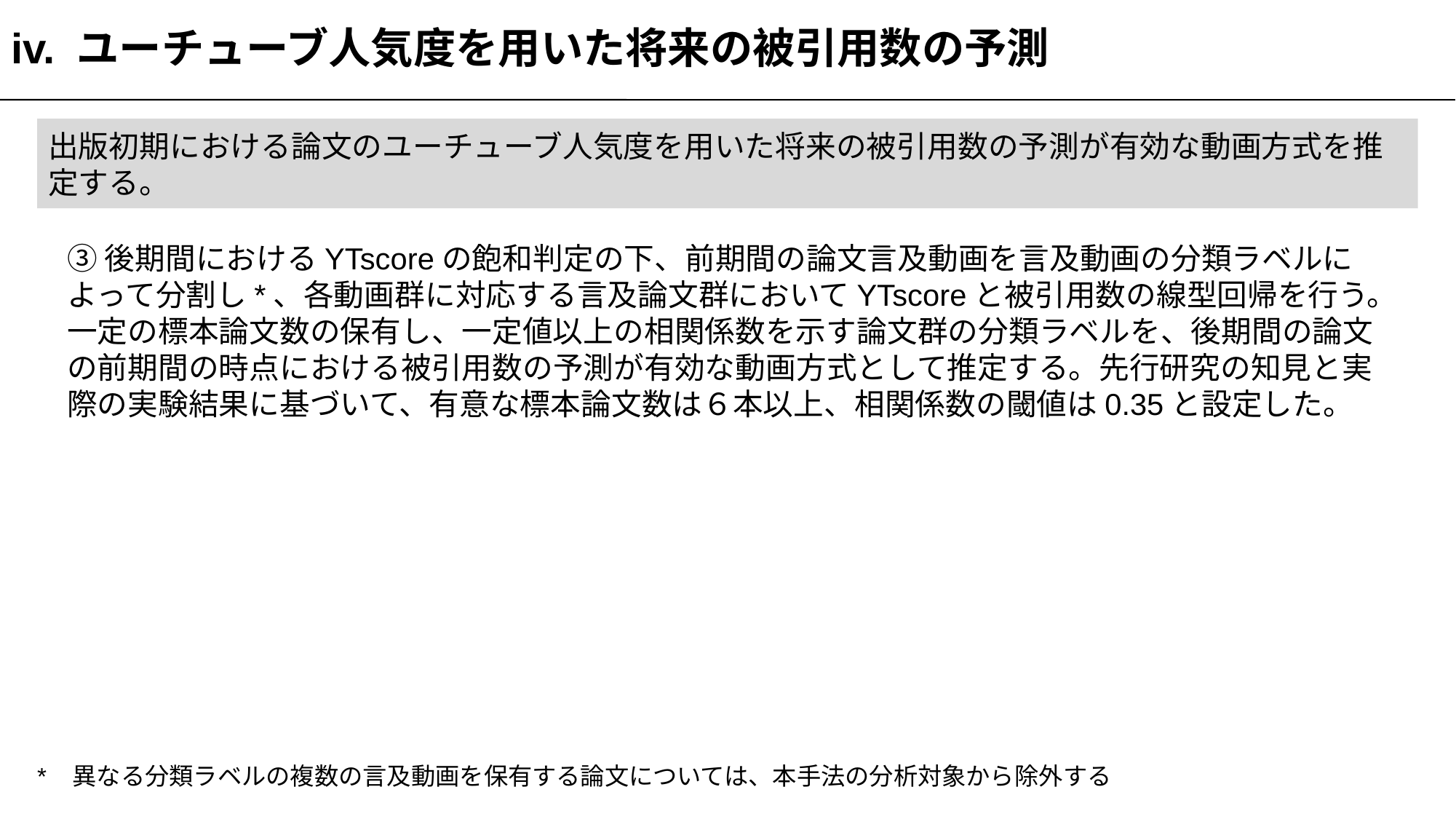

iv. ユーチューブ人気度を用いた将来の被引用数の予測
出版初期における論文のユーチューブ人気度を用いた将来の被引用数の予測が有効な動画方式を推定する。
③後期間におけるYTscoreの飽和判定の下、前期間の論文言及動画を言及動画の分類ラベルによって分割し*、各動画群に対応する言及論文群においてYTscoreと被引用数の線型回帰を行う。一定の標本論文数の保有し、一定値以上の相関係数を示す論文群の分類ラベルを、後期間の論文の前期間の時点における被引用数の予測が有効な動画方式として推定する。先行研究の知見と実際の実験結果に基づいて、有意な標本論文数は６本以上、相関係数の閾値は0.35と設定した。

*   異なる分類ラベルの複数の言及動画を保有する論文については、本手法の分析対象から除外する